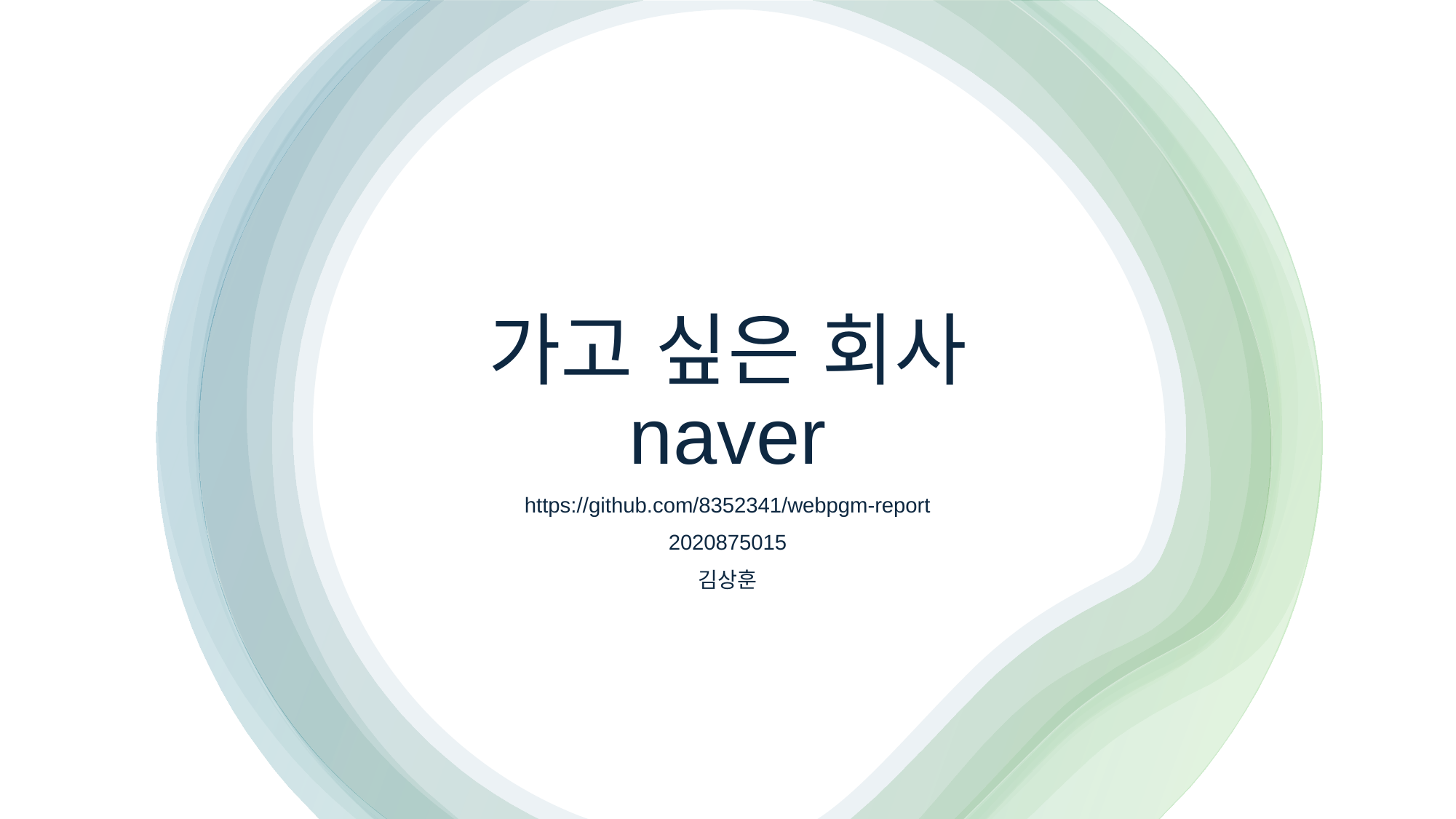

# 가고 싶은 회사 naver
https://github.com/8352341/webpgm-report
2020875015
김상훈